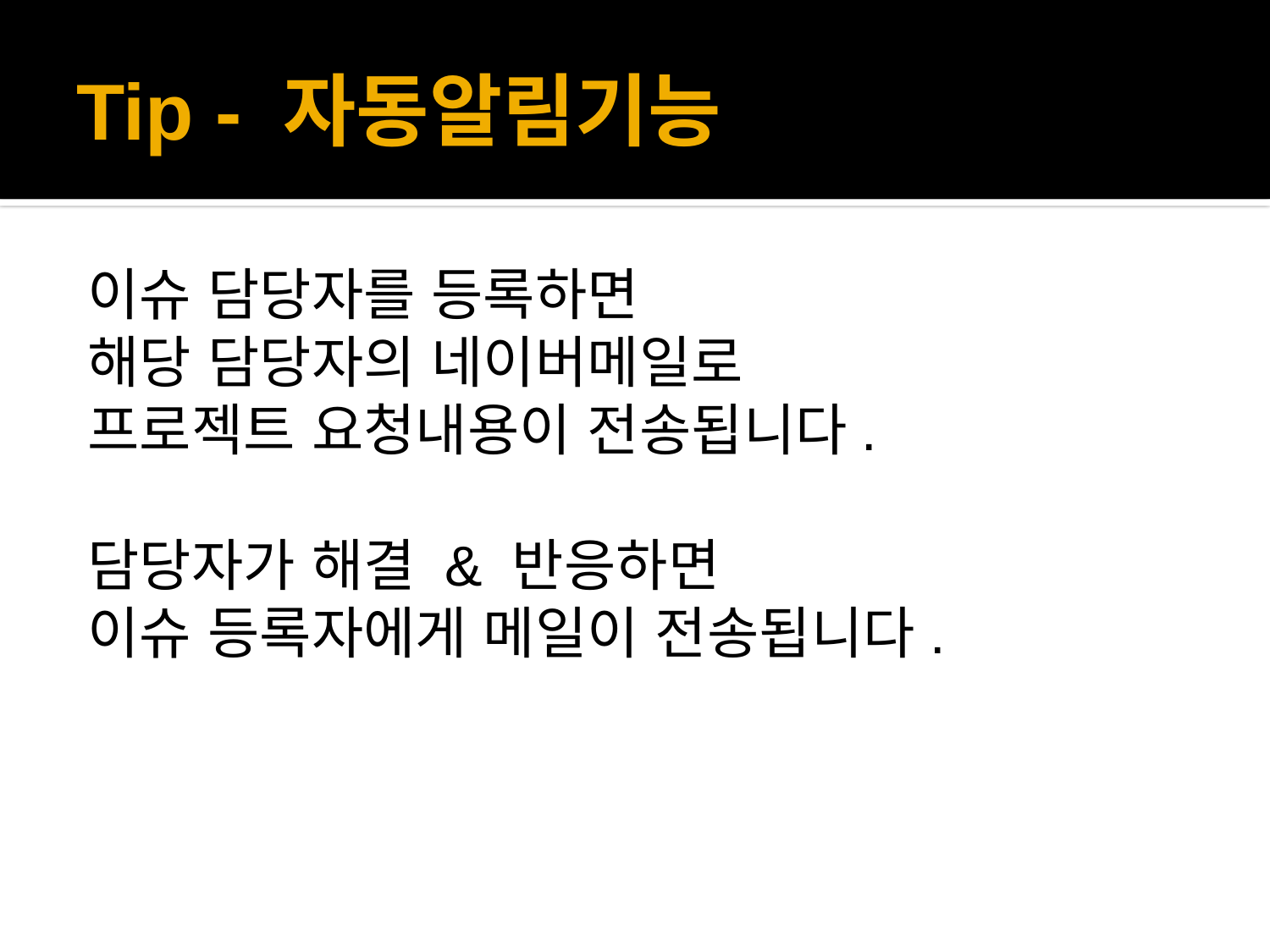

# Tip - 자동알림기능
이슈 담당자를 등록하면
해당 담당자의 네이버메일로
프로젝트 요청내용이 전송됩니다.

담당자가 해결 & 반응하면
이슈 등록자에게 메일이 전송됩니다.